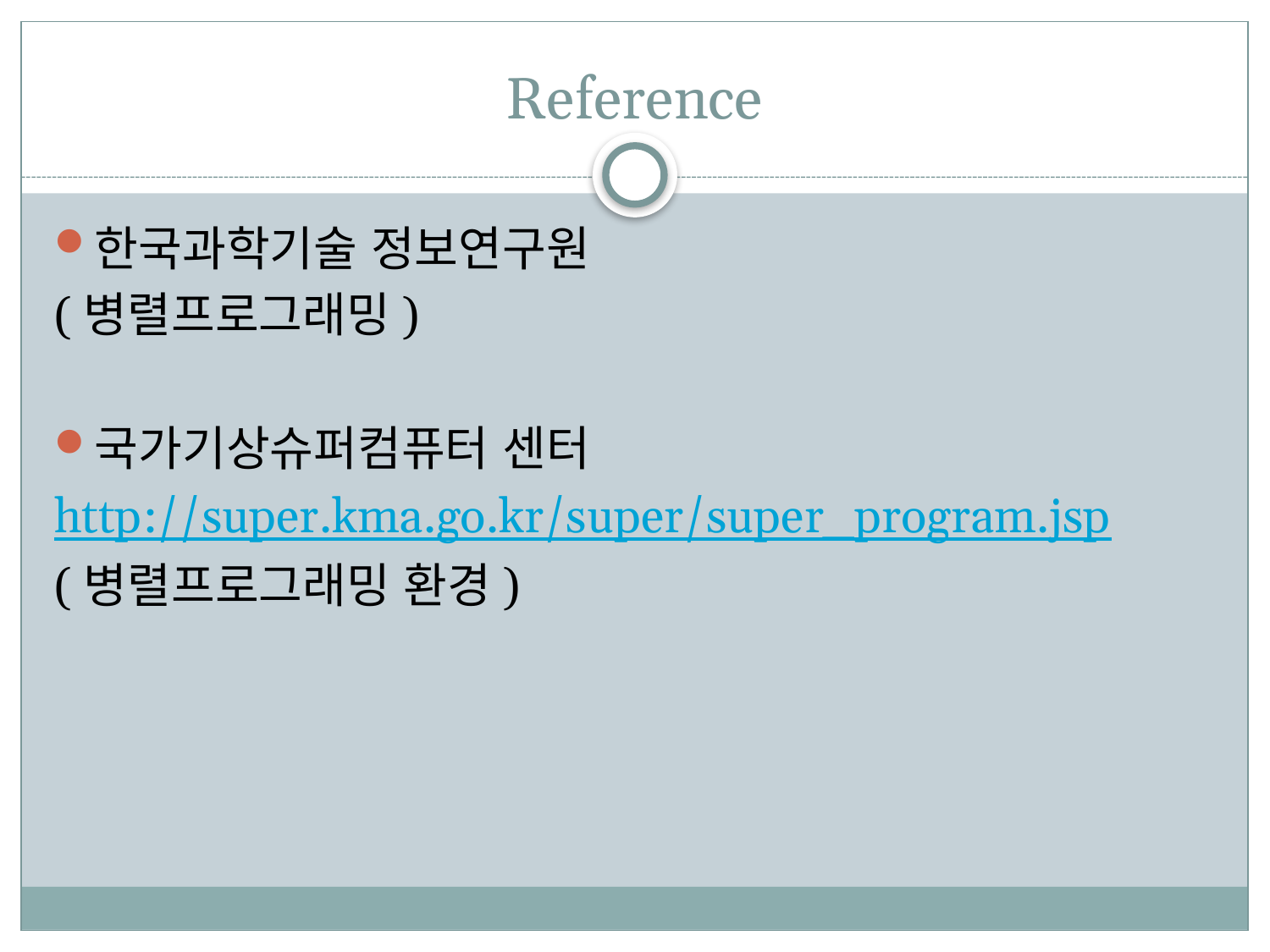

# Reference
한국과학기술 정보연구원
(병렬프로그래밍)

국가기상슈퍼컴퓨터 센터
http://super.kma.go.kr/super/super_program.jsp
(병렬프로그래밍 환경)